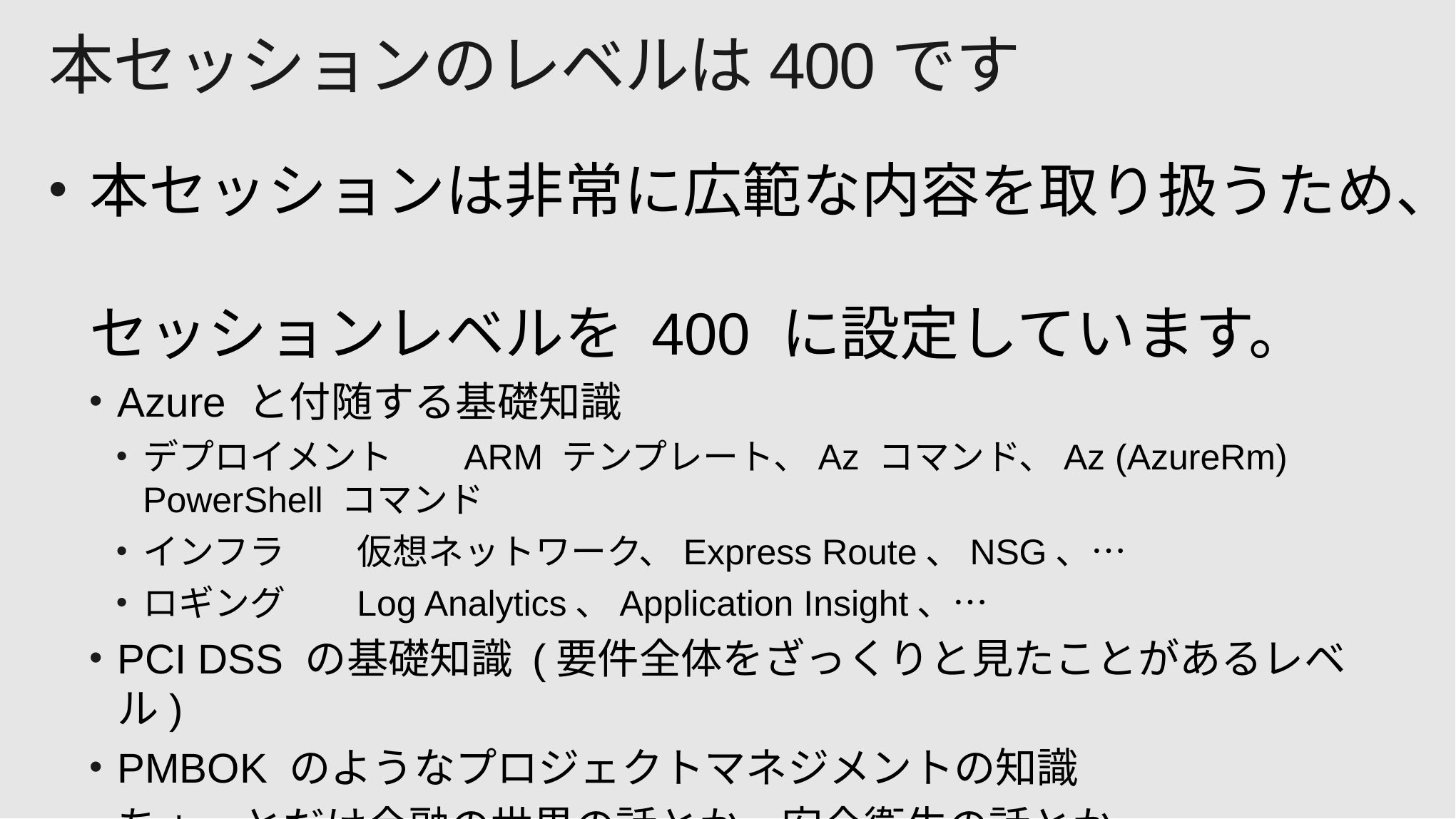

# 本セッションのレベルは400です
本セッションは非常に広範な内容を取り扱うため、
セッションレベルを 400 に設定しています。
Azure と付随する基礎知識
デプロイメント	ARM テンプレート、Az コマンド、Az (AzureRm) PowerShell コマンド
インフラ		仮想ネットワーク、Express Route、NSG、…
ロギング		Log Analytics、Application Insight、…
PCI DSS の基礎知識 (要件全体をざっくりと見たことがあるレベル)
PMBOK のようなプロジェクトマネジメントの知識
ちょっとだけ金融の世界の話とか、安全衛生の話とか。